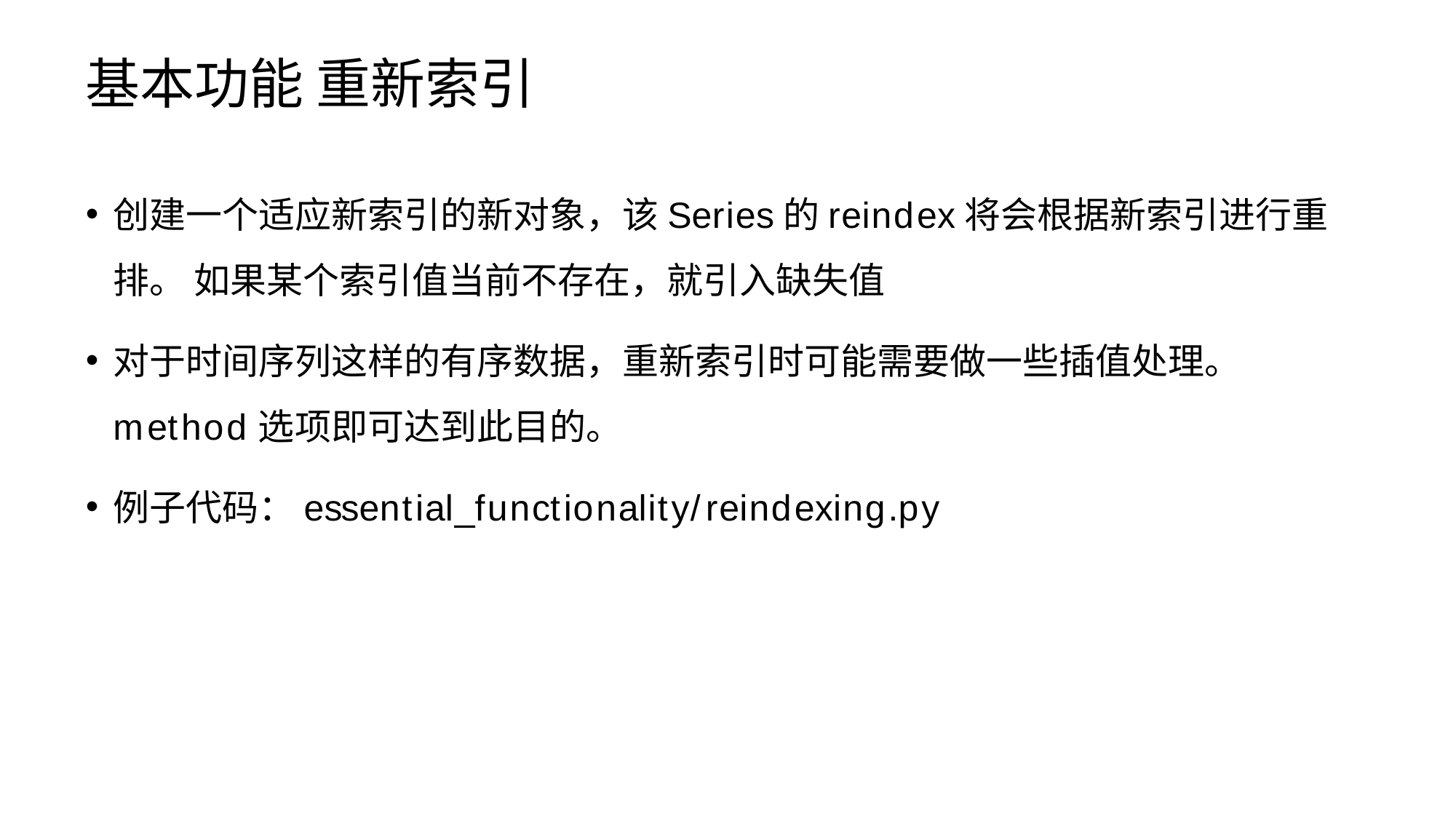

# 基本功能 重新索引
创建一个适应新索引的新对象，该Series的reindex将会根据新索引进行重排。 如果某个索引值当前不存在，就引入缺失值
对于时间序列这样的有序数据，重新索引时可能需要做一些插值处理。
method选项即可达到此目的。
例子代码：essential_functionality/reindexing.py